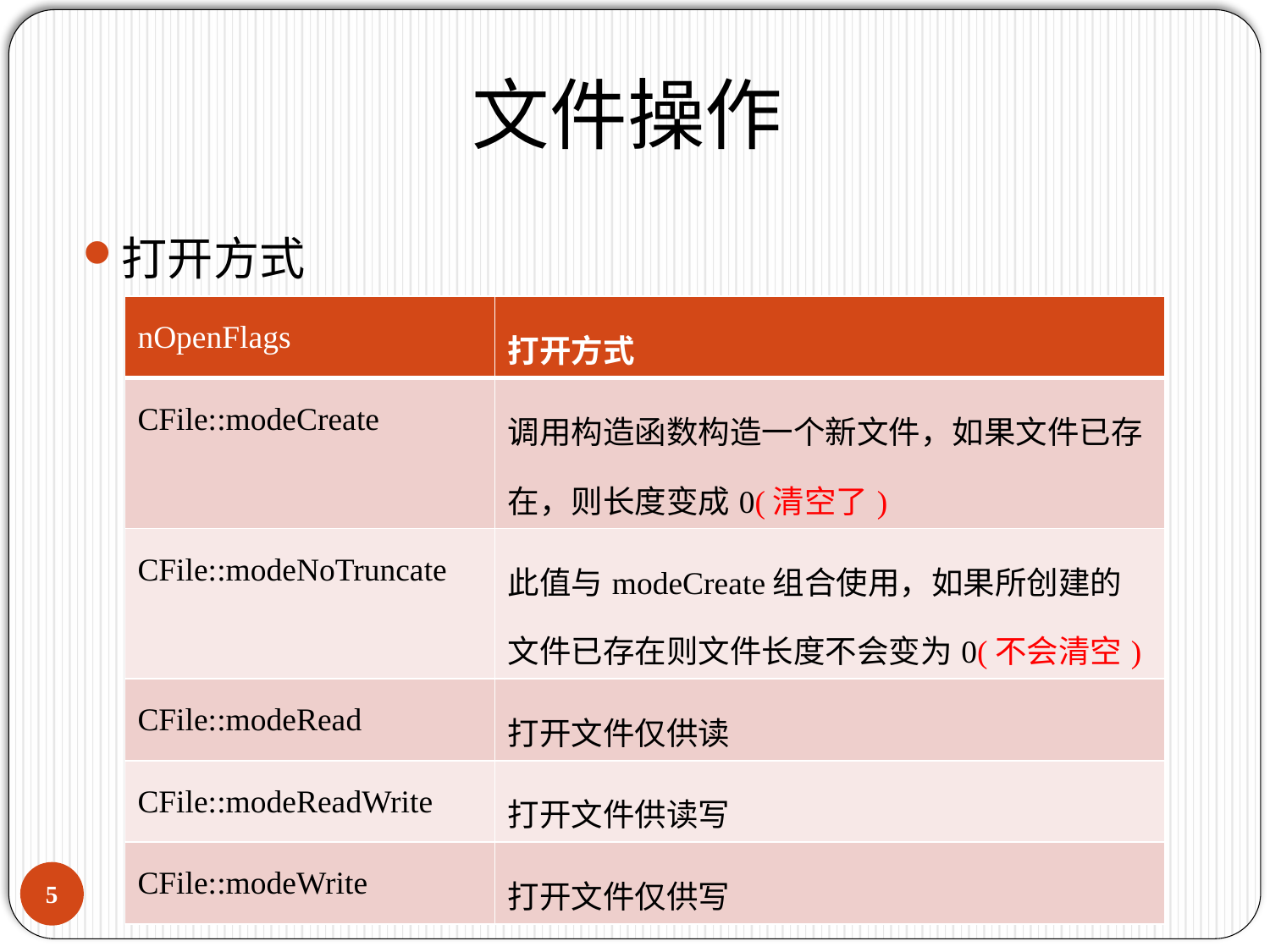

文件操作
打开方式
| nOpenFlags | 打开方式 |
| --- | --- |
| CFile::modeCreate | 调用构造函数构造一个新文件，如果文件已存在，则长度变成0(清空了) |
| CFile::modeNoTruncate | 此值与modeCreate组合使用，如果所创建的文件已存在则文件长度不会变为0(不会清空) |
| CFile::modeRead | 打开文件仅供读 |
| CFile::modeReadWrite | 打开文件供读写 |
| CFile::modeWrite | 打开文件仅供写 |
5